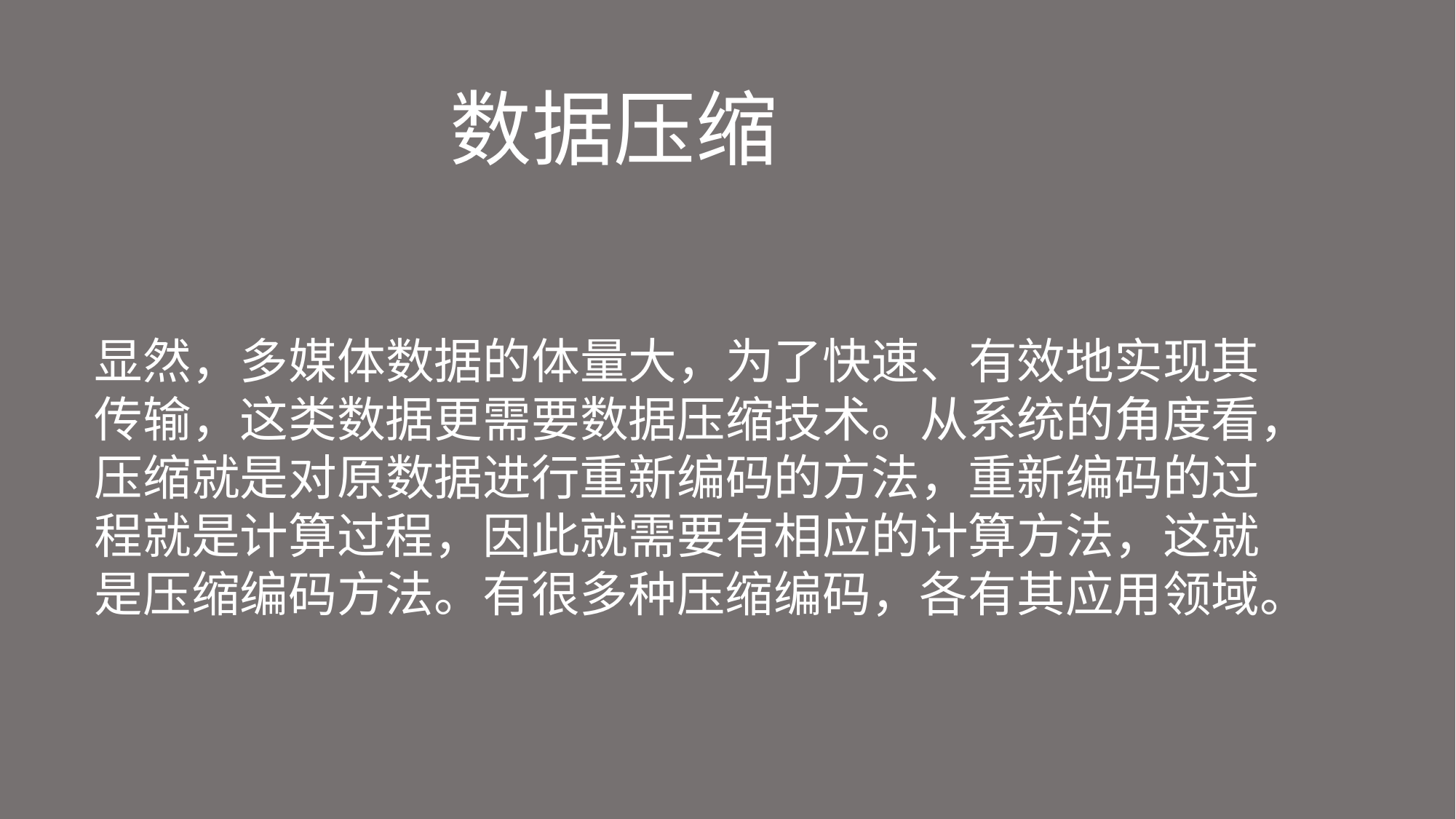

数据压缩
显然，多媒体数据的体量大，为了快速、有效地实现其传输，这类数据更需要数据压缩技术。从系统的角度看，压缩就是对原数据进行重新编码的方法，重新编码的过程就是计算过程，因此就需要有相应的计算方法，这就是压缩编码方法。有很多种压缩编码，各有其应用领域。